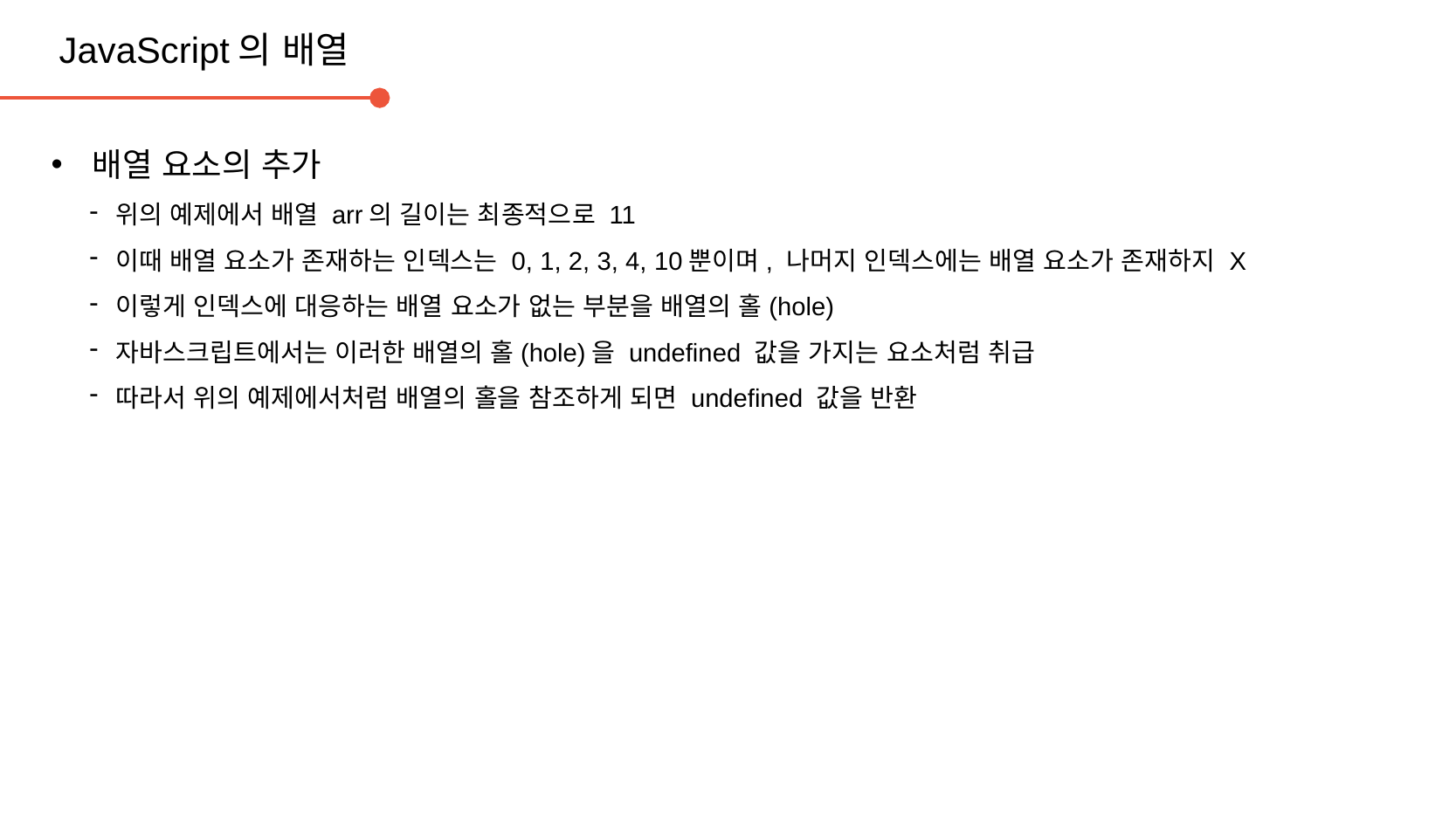

JavaScript의 배열
배열 요소의 추가
위의 예제에서 배열 arr의 길이는 최종적으로 11
이때 배열 요소가 존재하는 인덱스는 0, 1, 2, 3, 4, 10뿐이며, 나머지 인덱스에는 배열 요소가 존재하지 X
이렇게 인덱스에 대응하는 배열 요소가 없는 부분을 배열의 홀(hole)
자바스크립트에서는 이러한 배열의 홀(hole)을 undefined 값을 가지는 요소처럼 취급
따라서 위의 예제에서처럼 배열의 홀을 참조하게 되면 undefined 값을 반환